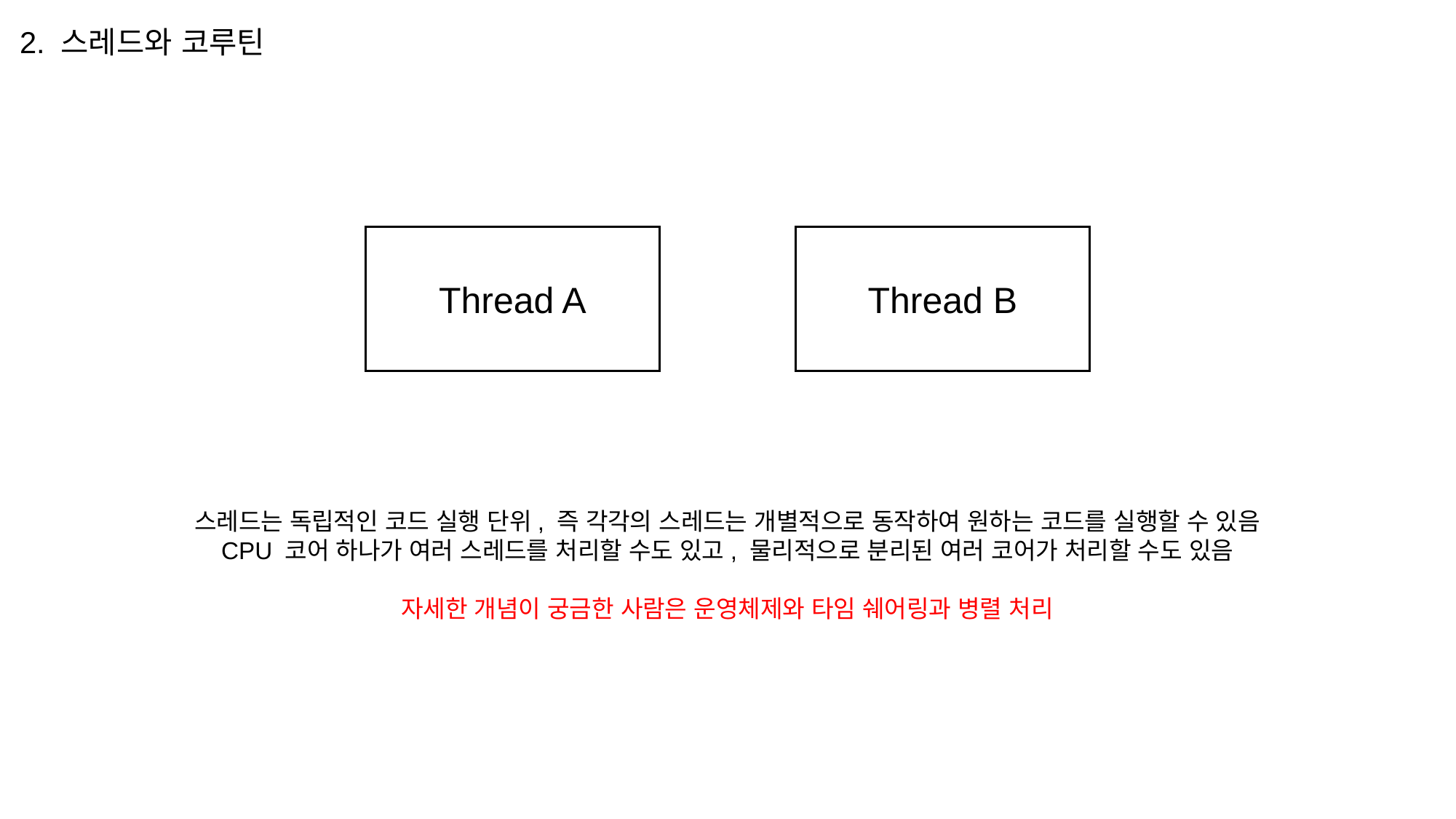

2. 스레드와 코루틴
Thread A
Thread B
스레드는 독립적인 코드 실행 단위, 즉 각각의 스레드는 개별적으로 동작하여 원하는 코드를 실행할 수 있음
CPU 코어 하나가 여러 스레드를 처리할 수도 있고, 물리적으로 분리된 여러 코어가 처리할 수도 있음

자세한 개념이 궁금한 사람은 운영체제와 타임 쉐어링과 병렬 처리